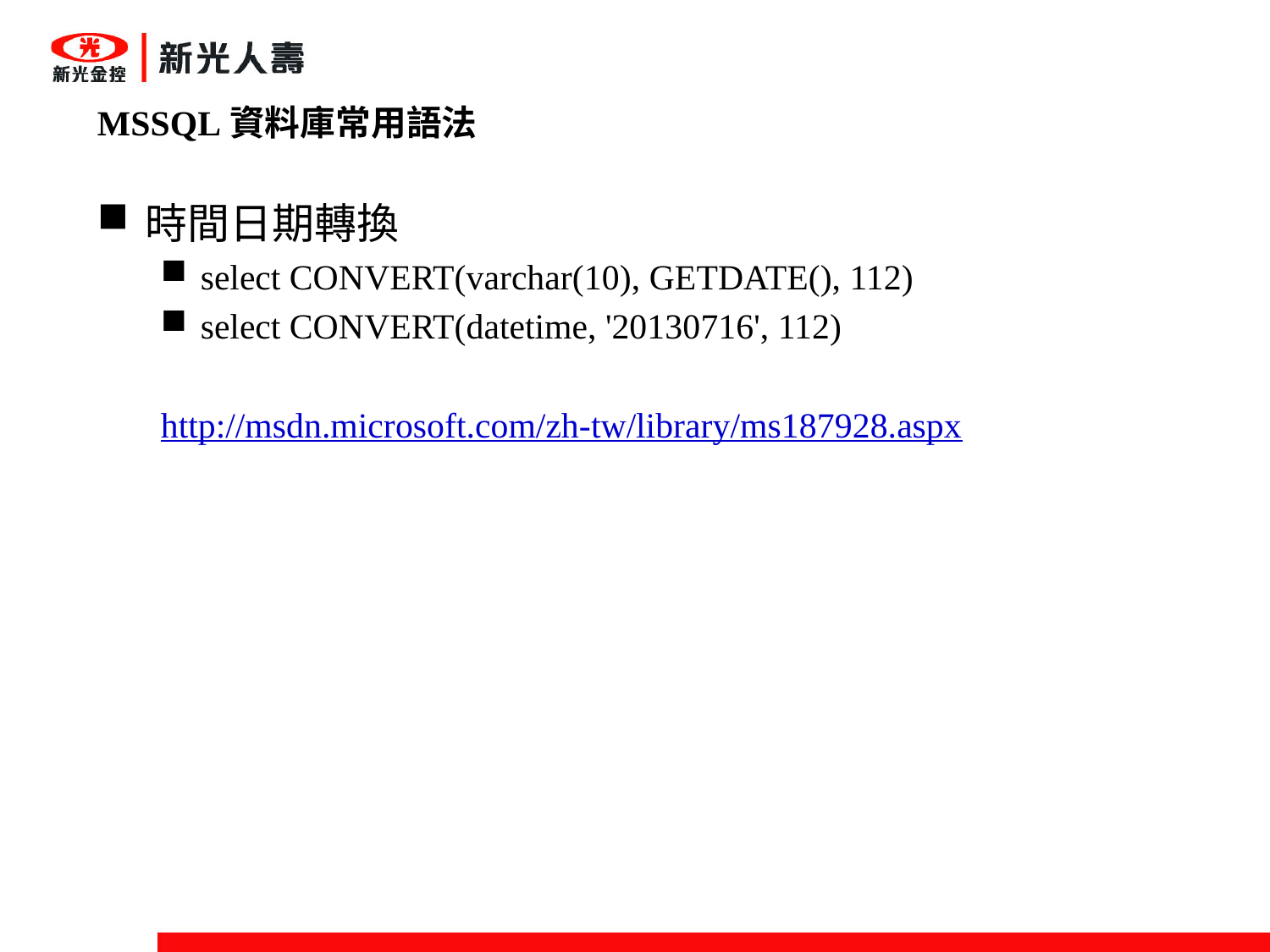

# MSSQL資料庫常用語法
時間日期轉換
select CONVERT(varchar(10), GETDATE(), 112)
select CONVERT(datetime, '20130716', 112)

http://msdn.microsoft.com/zh-tw/library/ms187928.aspx